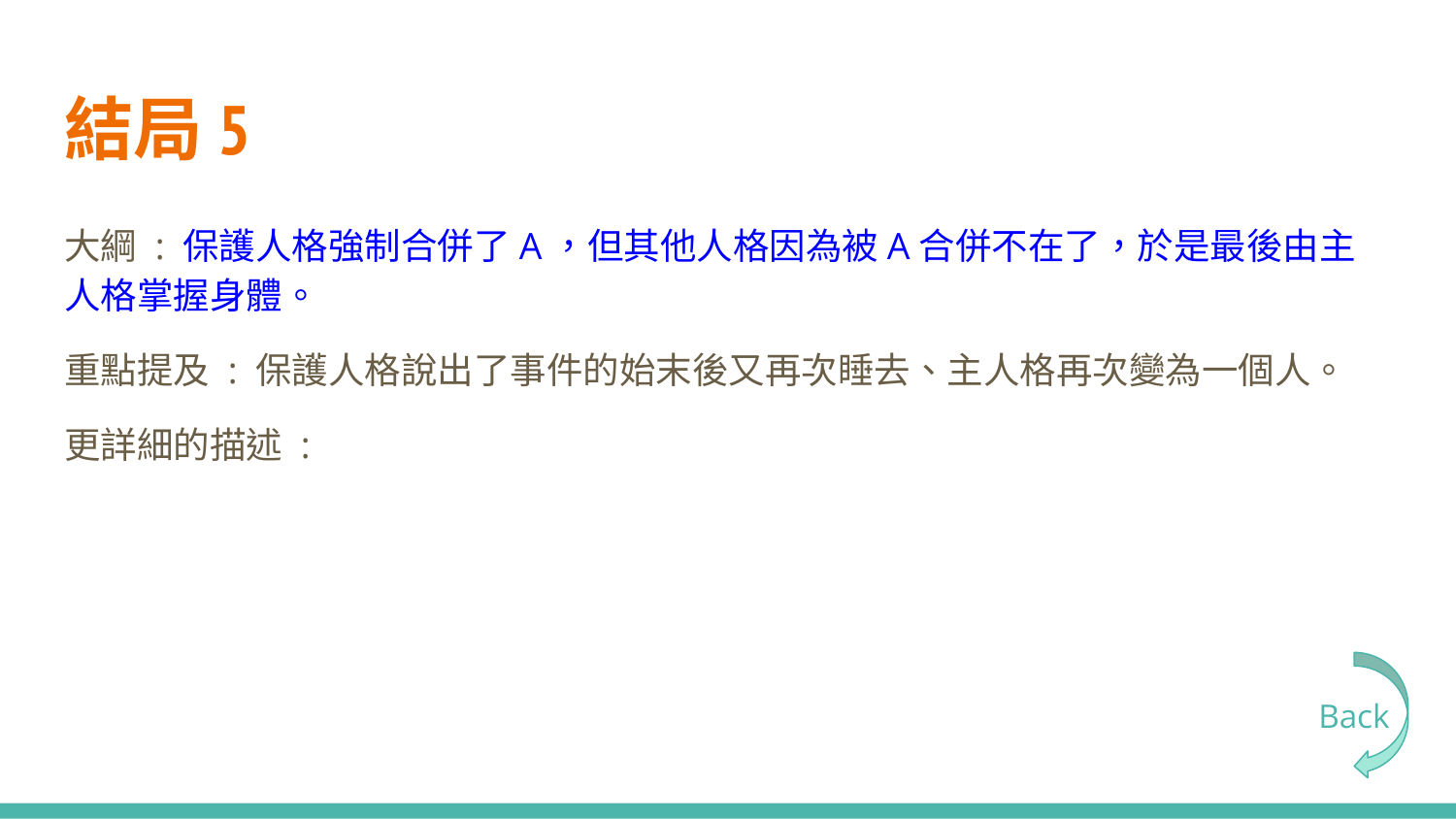

# 結局5
大綱 : 保護人格強制合併了A，但其他人格因為被A合併不在了，於是最後由主人格掌握身體。
重點提及 : 保護人格說出了事件的始末後又再次睡去、主人格再次變為一個人。
更詳細的描述 :

Back